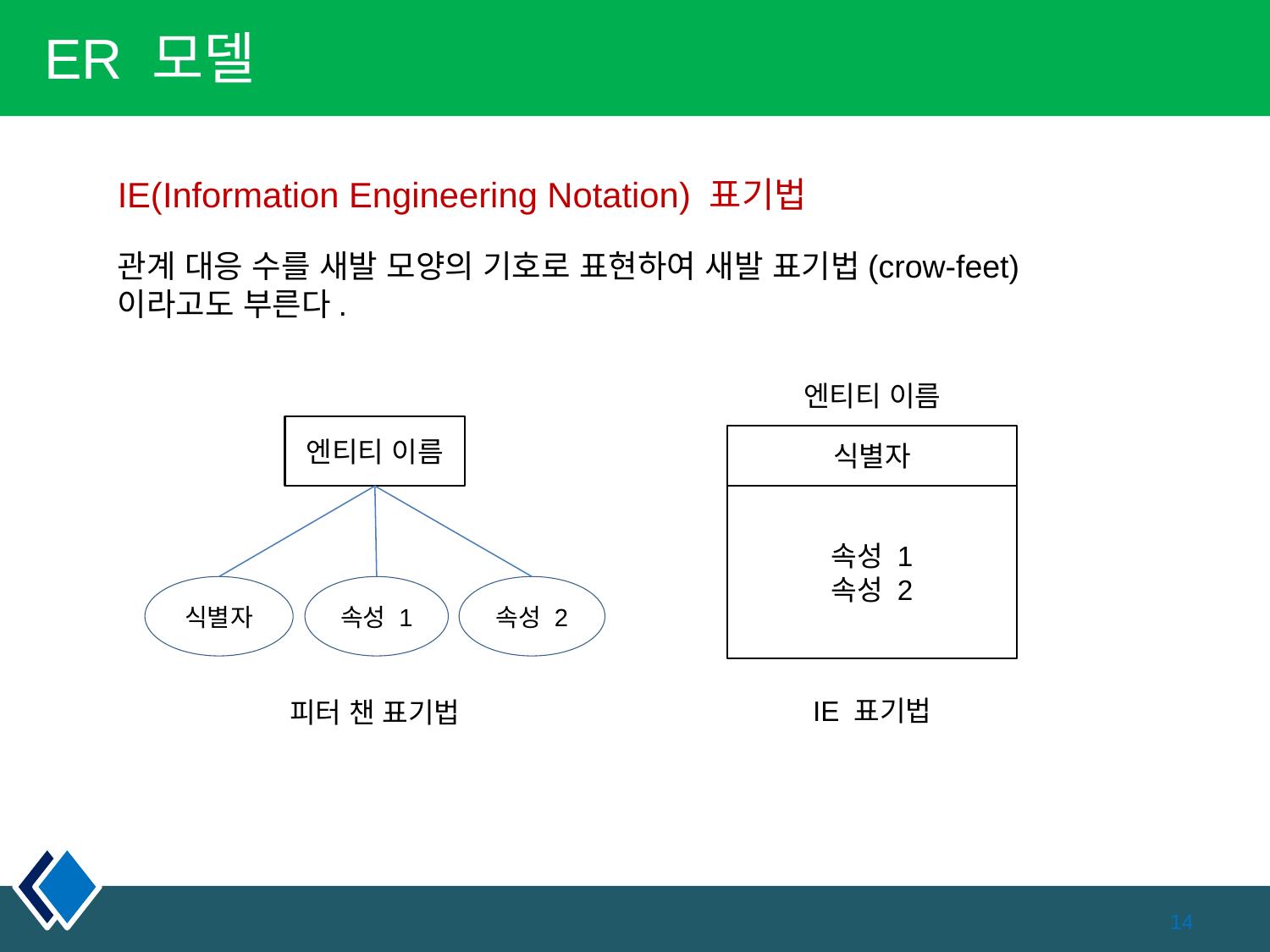

# ER 모델
IE(Information Engineering Notation) 표기법
관계 대응 수를 새발 모양의 기호로 표현하여 새발 표기법(crow-feet)이라고도 부른다.
엔티티 이름
엔티티 이름
식별자
속성 1
속성 2
식별자
속성 1
속성 2
IE 표기법
피터 챈 표기법
14